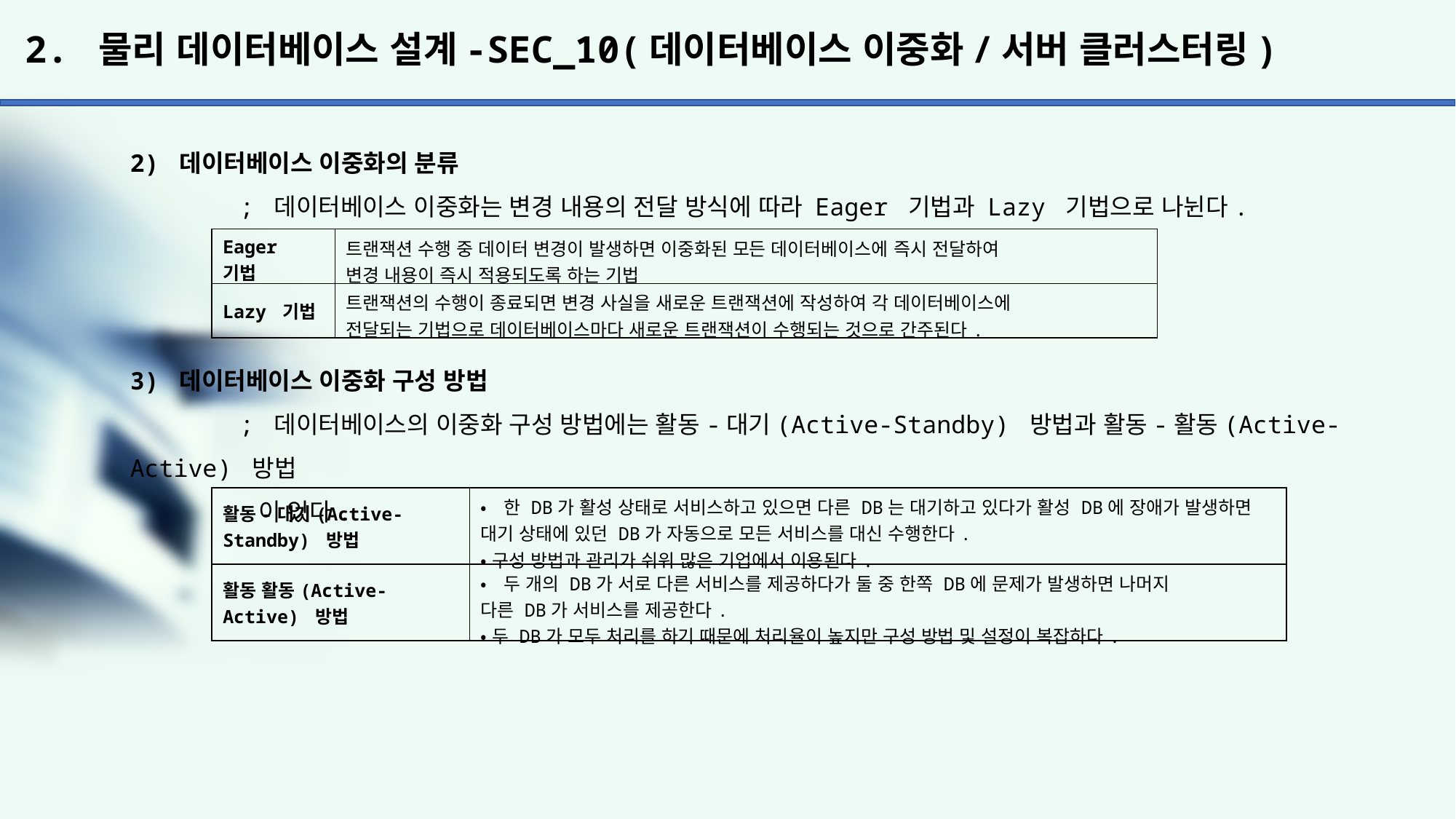

# 2. 물리 데이터베이스 설계-SEC_10(데이터베이스 이중화/서버 클러스터링)
2) 데이터베이스 이중화의 분류
	; 데이터베이스 이중화는 변경 내용의 전달 방식에 따라 Eager 기법과 Lazy 기법으로 나뉜다.

3) 데이터베이스 이중화 구성 방법
	; 데이터베이스의 이중화 구성 방법에는 활동-대기(Active-Standby) 방법과 활동-활동(Active-Active) 방법
	  이 있다.

| Eager 기법 | 트랜잭션 수행 중 데이터 변경이 발생하면 이중화된 모든 데이터베이스에 즉시 전달하여 변경 내용이 즉시 적용되도록 하는 기법 |
| --- | --- |
| Lazy 기법 | 트랜잭션의 수행이 종료되면 변경 사실을 새로운 트랜잭션에 작성하여 각 데이터베이스에 전달되는 기법으로 데이터베이스마다 새로운 트랜잭션이 수행되는 것으로 간주된다. |
| 활동-대기(Active-Standby) 방법 | •한 DB가 활성 상태로 서비스하고 있으면 다른 DB는 대기하고 있다가 활성 DB에 장애가 발생하면 대기 상태에 있던 DB가 자동으로 모든 서비스를 대신 수행한다. •구성 방법과 관리가 쉬워 많은 기업에서 이용된다. |
| --- | --- |
| 활동 활동(Active-Active) 방법 | •두 개의 DB가 서로 다른 서비스를 제공하다가 둘 중 한쪽 DB에 문제가 발생하면 나머지 다른 DB가 서비스를 제공한다. •두 DB가 모두 처리를 하기 때문에 처리율이 높지만 구성 방법 및 설정이 복잡하다. |